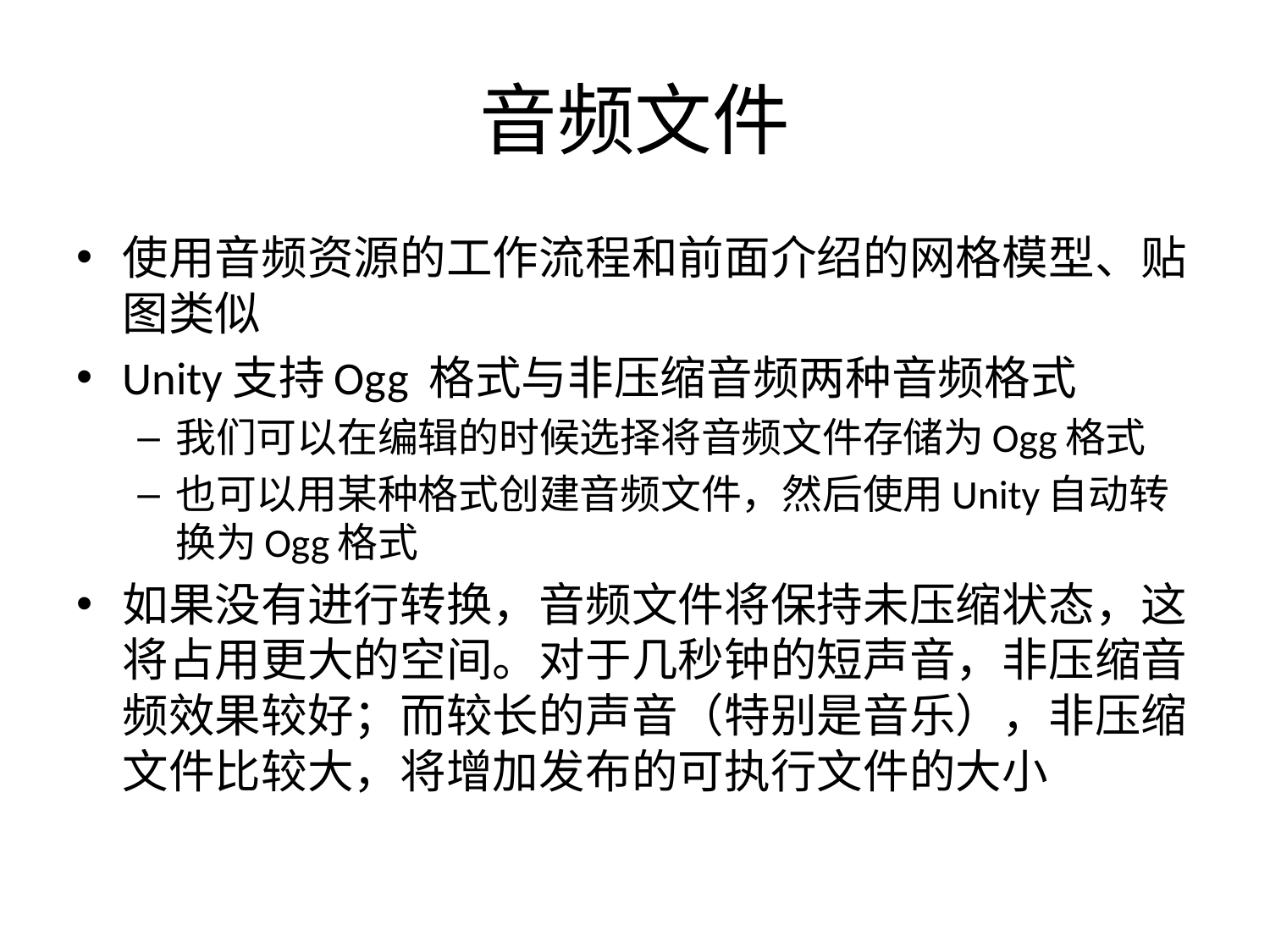

# 音频文件
使用音频资源的工作流程和前面介绍的网格模型、贴图类似
Unity支持Ogg 格式与非压缩音频两种音频格式
我们可以在编辑的时候选择将音频文件存储为Ogg格式
也可以用某种格式创建音频文件，然后使用Unity自动转换为Ogg格式
如果没有进行转换，音频文件将保持未压缩状态，这将占用更大的空间。对于几秒钟的短声音，非压缩音频效果较好；而较长的声音（特别是音乐），非压缩文件比较大，将增加发布的可执行文件的大小